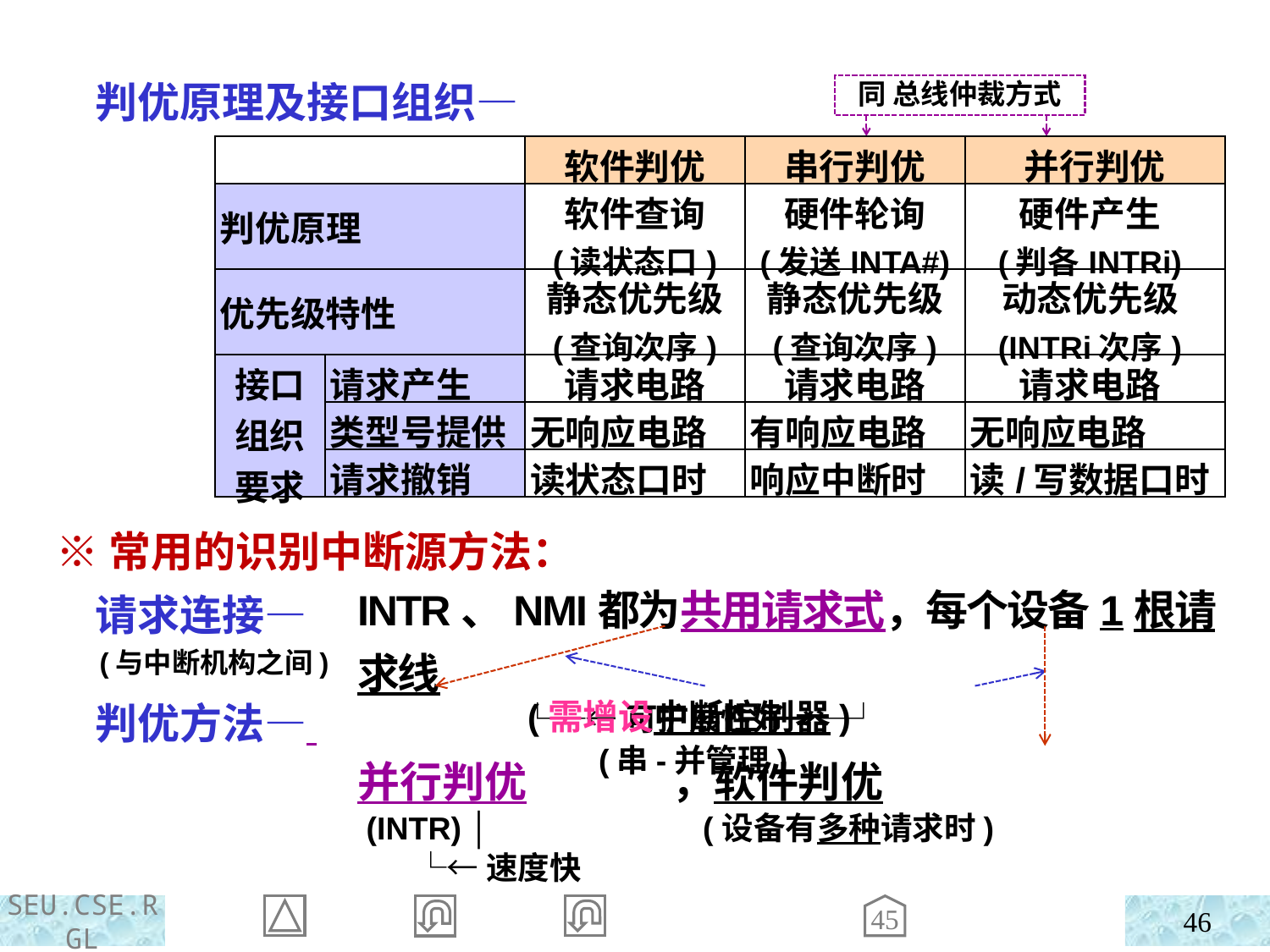

判优原理及接口组织—
同 总线仲裁方式
|  |  | 软件判优 | 串行判优 | 并行判优 |
| --- | --- | --- | --- | --- |
| 判优原理 |  |  |  |  |
| 优先级特性 |  |  |  |  |
| 接口组织要求 | 请求产生 |  |  |  |
|  | 类型号提供 |  |  |  |
|  | 请求撤销 |  |  |  |
| 软件查询 (读状态口) |
| --- |
| 静态优先级 (查询次序) |
| 请求电路 |
| 无响应电路 |
| 读状态口时 |
| 硬件轮询 (发送INTA#) |
| --- |
| 静态优先级 (查询次序) |
| 请求电路 |
| 有响应电路 |
| 响应中断时 |
| 硬件产生 (判各INTRi) |
| --- |
| 动态优先级 (INTRi次序) |
| 请求电路 |
| 无响应电路 |
| 读/写数据口时 |
  ※常用的识别中断源方法：
     请求连接—
       (与中断机构之间)
     判优方法—
INTR、NMI都为共用请求式，每个设备1根请求线
                       └─←可扩展性好→─┘
并行判优                  ，软件判优
 (INTR) │                        (设备有多种请求时)
        └←速度快
(需增设中断控制器)
        (串-并管理)

45

46